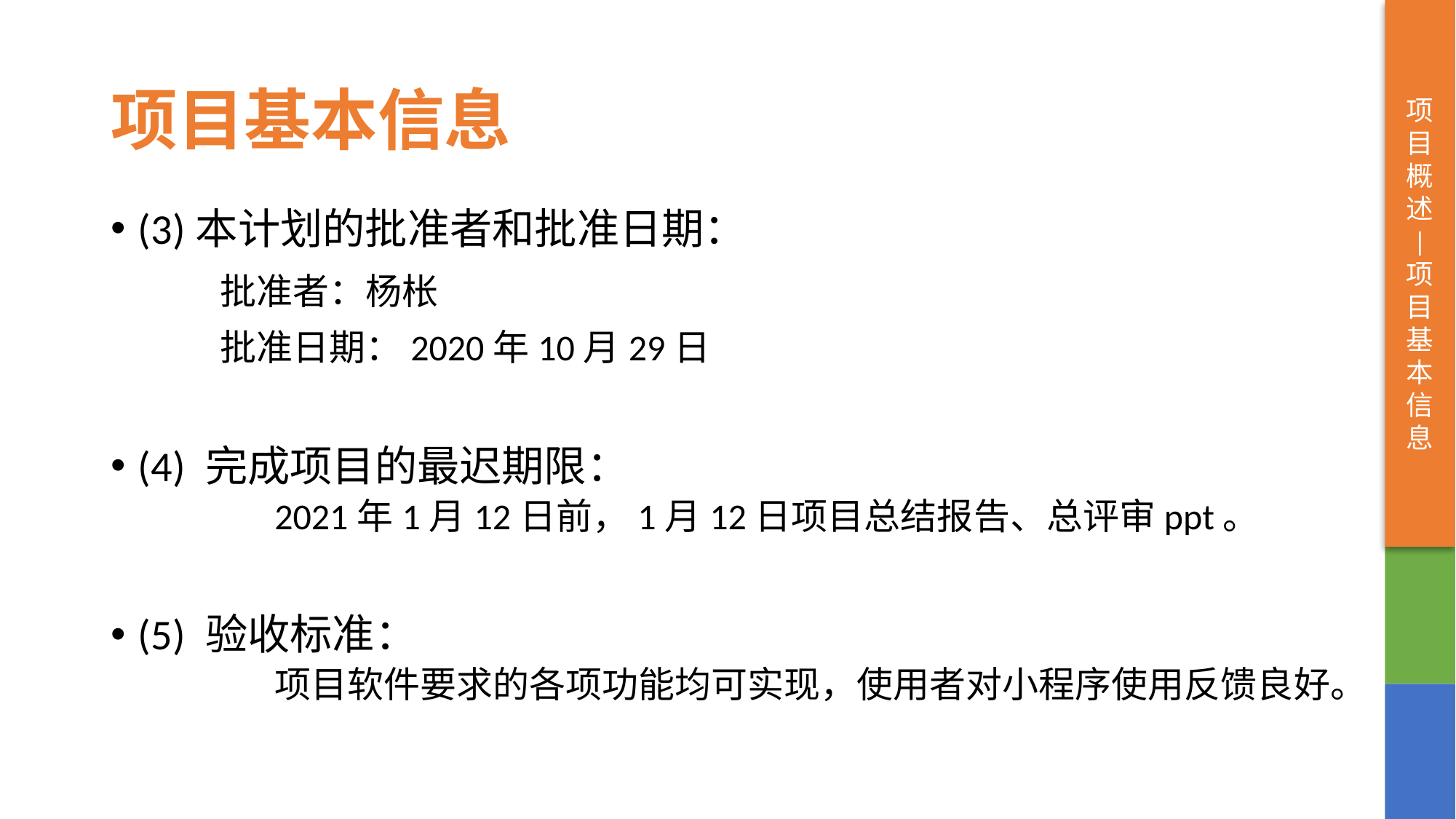

项目概述
|
项目基本信息
# 项目基本信息
(3)本计划的批准者和批准日期：
	批准者：杨枨
	批准日期：2020年10月29日

(4) 完成项目的最迟期限：
	2021年1月12日前，1月12日项目总结报告、总评审ppt。

(5) 验收标准：
	项目软件要求的各项功能均可实现，使用者对小程序使用反馈良好。